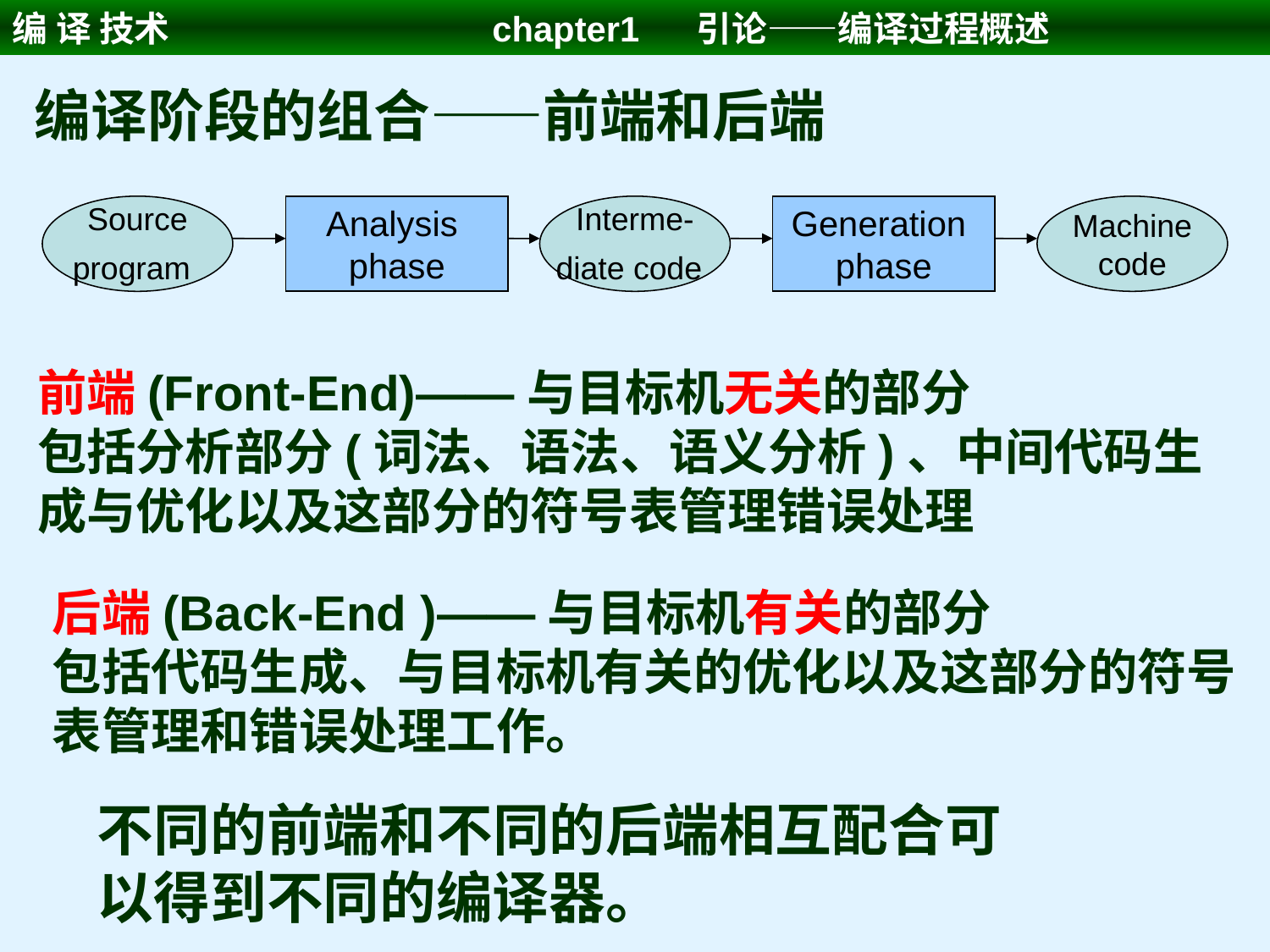

编译阶段的组合——前端和后端
Source
program
Analysis
phase
Interme-
diate code
Generation
phase
Machine
code

前端(Front-End)——与目标机无关的部分
包括分析部分(词法、语法、语义分析)、中间代码生成与优化以及这部分的符号表管理错误处理
后端(Back-End )——与目标机有关的部分
包括代码生成、与目标机有关的优化以及这部分的符号表管理和错误处理工作。
不同的前端和不同的后端相互配合可以得到不同的编译器。